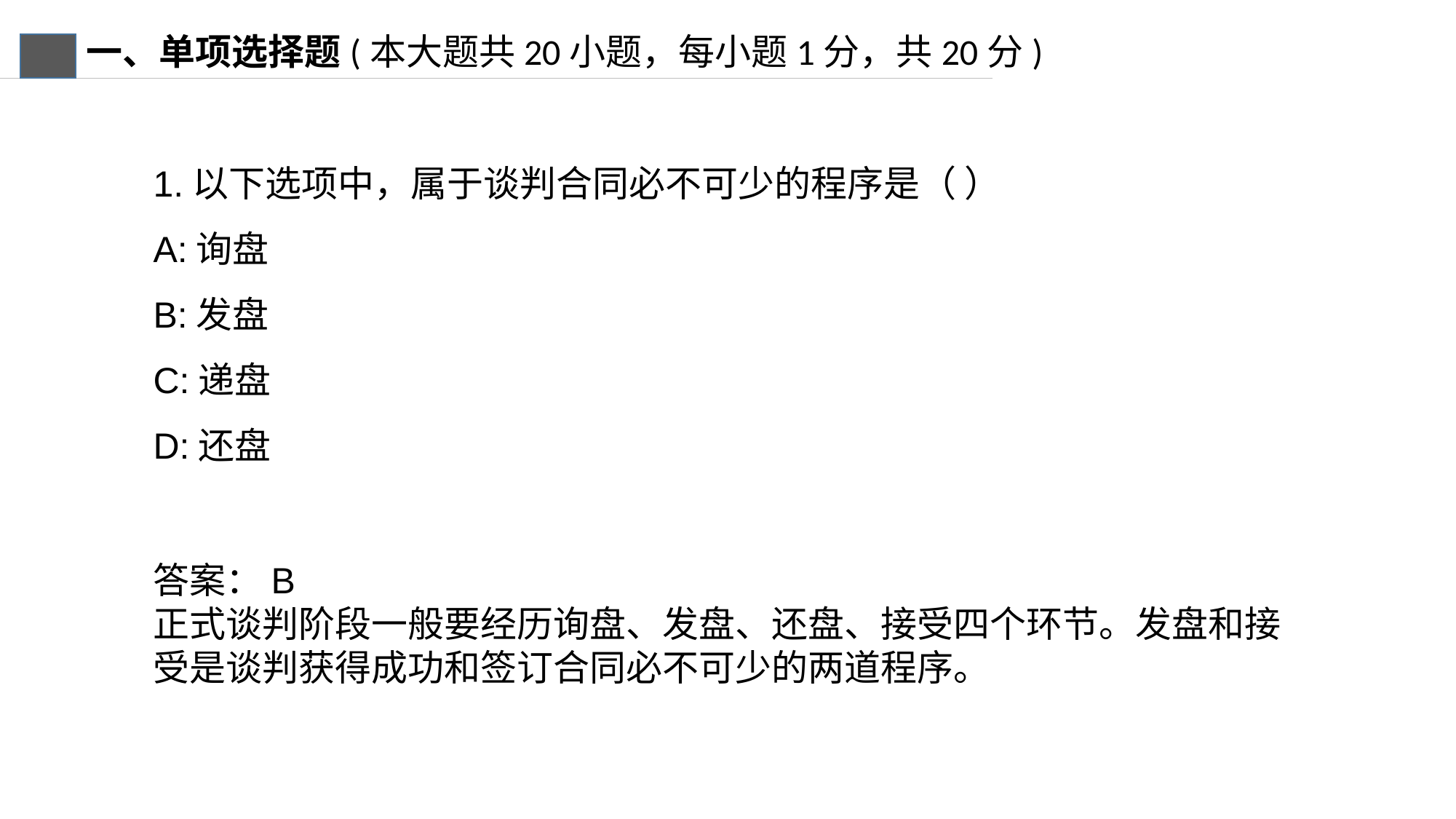

一、单项选择题(本大题共20小题，每小题1分，共20分)

1.以下选项中，属于谈判合同必不可少的程序是（ ）
A:询盘
B:发盘
C:递盘
D:还盘
答案：B
正式谈判阶段一般要经历询盘、发盘、还盘、接受四个环节。发盘和接受是谈判获得成功和签订合同必不可少的两道程序。